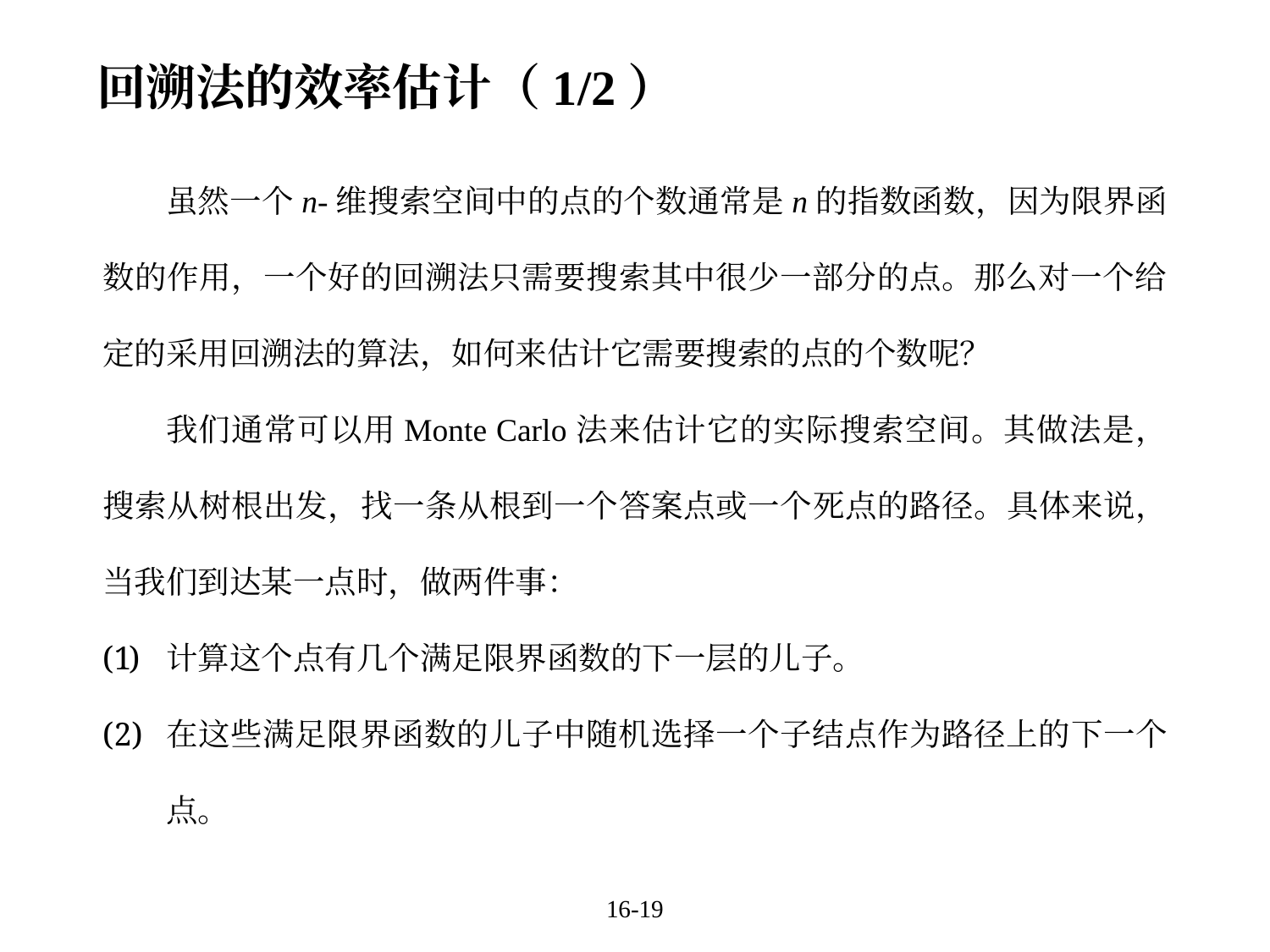

回溯法的效率估计（1/2）

虽然一个n-维搜索空间中的点的个数通常是n的指数函数，因为限界函数的作用，一个好的回溯法只需要搜索其中很少一部分的点。那么对一个给定的采用回溯法的算法，如何来估计它需要搜索的点的个数呢？
我们通常可以用Monte Carlo法来估计它的实际搜索空间。其做法是，搜索从树根出发，找一条从根到一个答案点或一个死点的路径。具体来说，当我们到达某一点时，做两件事：
计算这个点有几个满足限界函数的下一层的儿子。
在这些满足限界函数的儿子中随机选择一个子结点作为路径上的下一个点。
16-19